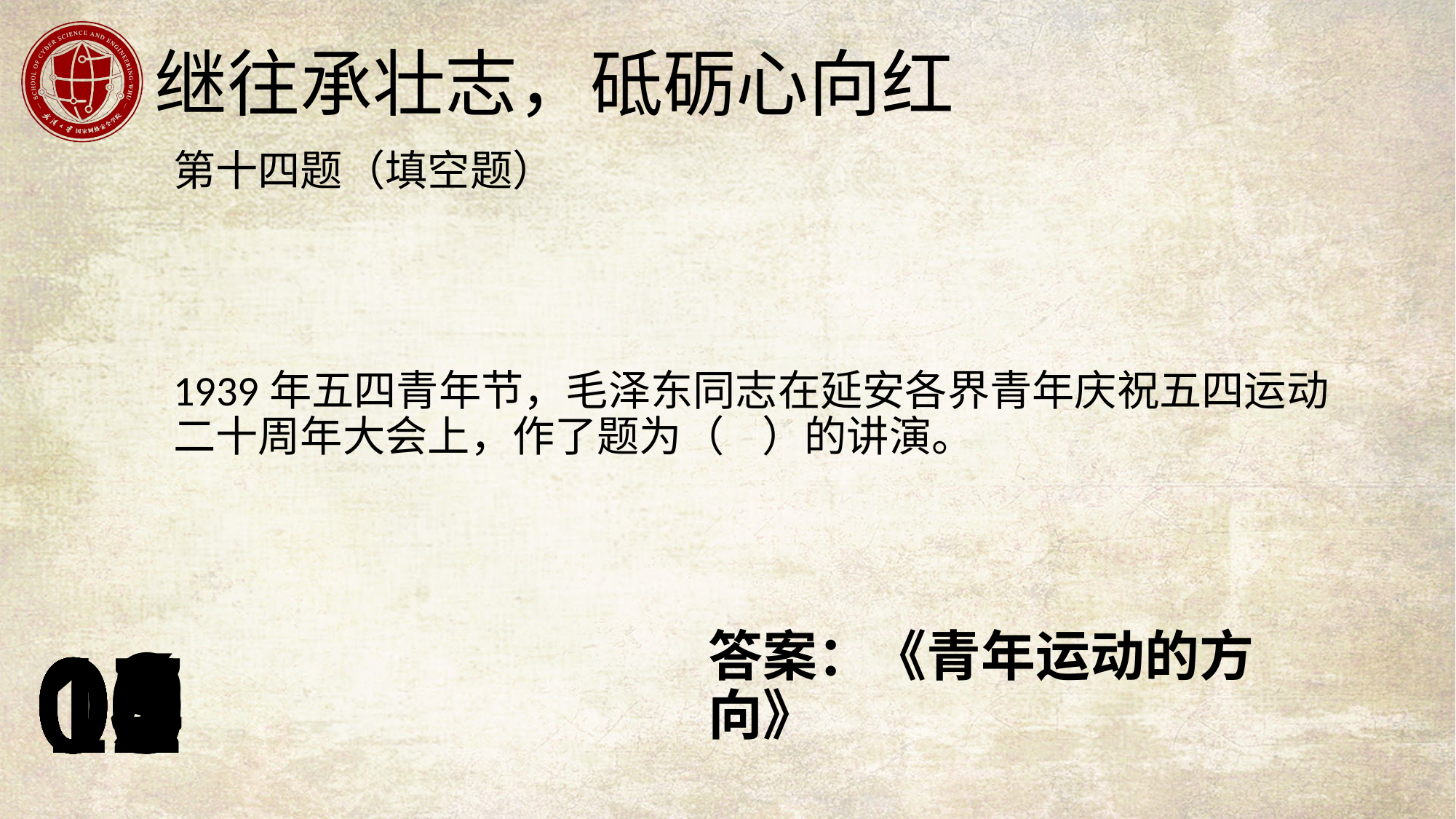

第十四题（填空题）

1939年五四青年节，毛泽东同志在延安各界青年庆祝五四运动二十周年大会上，作了题为（    ）的讲演。
答案：《青年运动的方向》